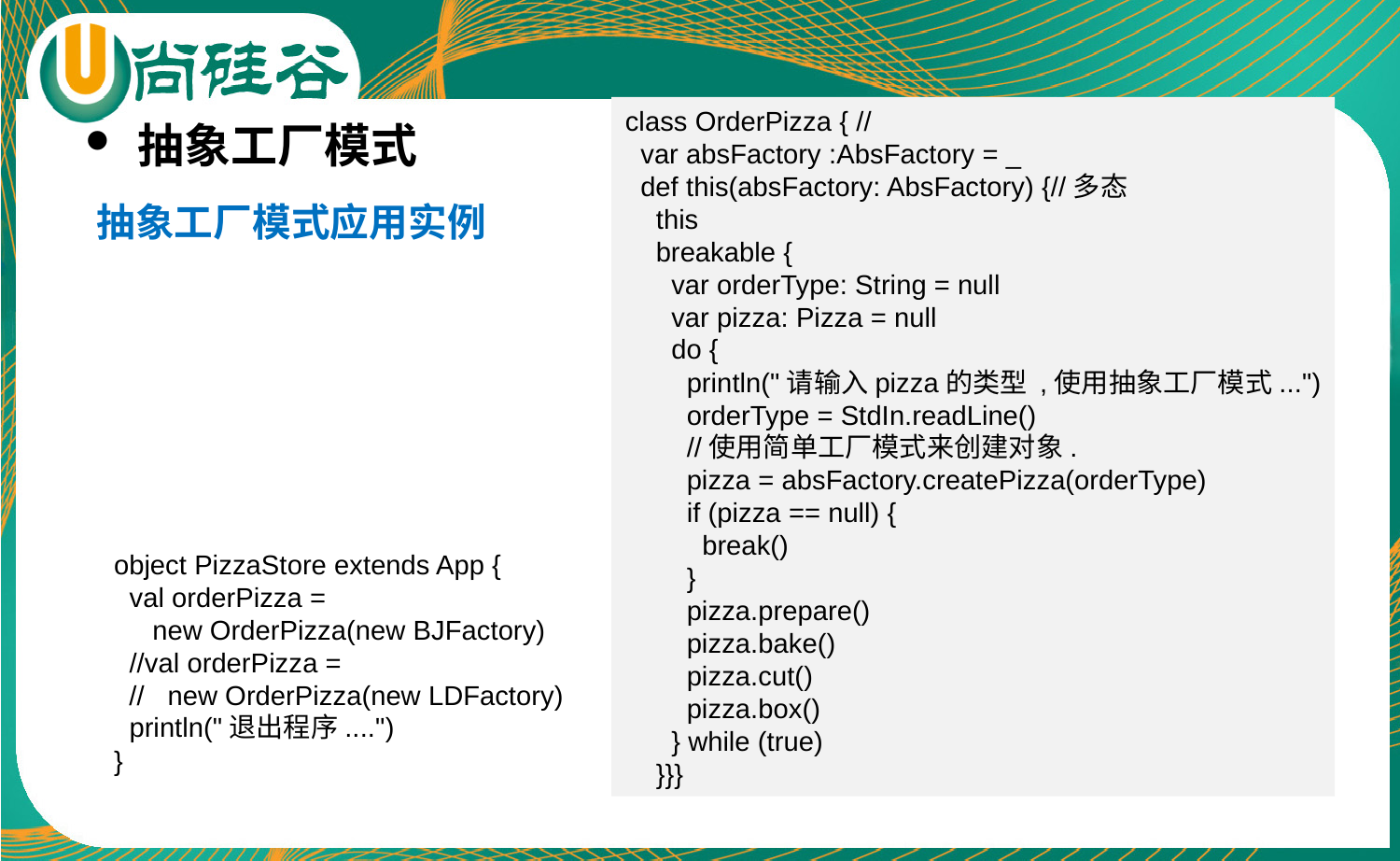

class OrderPizza { //
  var absFactory :AbsFactory = _
  def this(absFactory: AbsFactory) {//多态
    this
    breakable {
      var orderType: String = null
      var pizza: Pizza = null
      do {
        println("请输入pizza的类型 ,使用抽象工厂模式...")
        orderType = StdIn.readLine()
        //使用简单工厂模式来创建对象.
        pizza = absFactory.createPizza(orderType)
        if (pizza == null) {
          break()
        }
        pizza.prepare()
        pizza.bake()
        pizza.cut()
        pizza.box()
      } while (true)
    }}}
抽象工厂模式

抽象工厂模式应用实例

object PizzaStore extends App {
  val orderPizza =
     new OrderPizza(new BJFactory)
  //val orderPizza =
  //   new OrderPizza(new LDFactory)
  println("退出程序....")
}